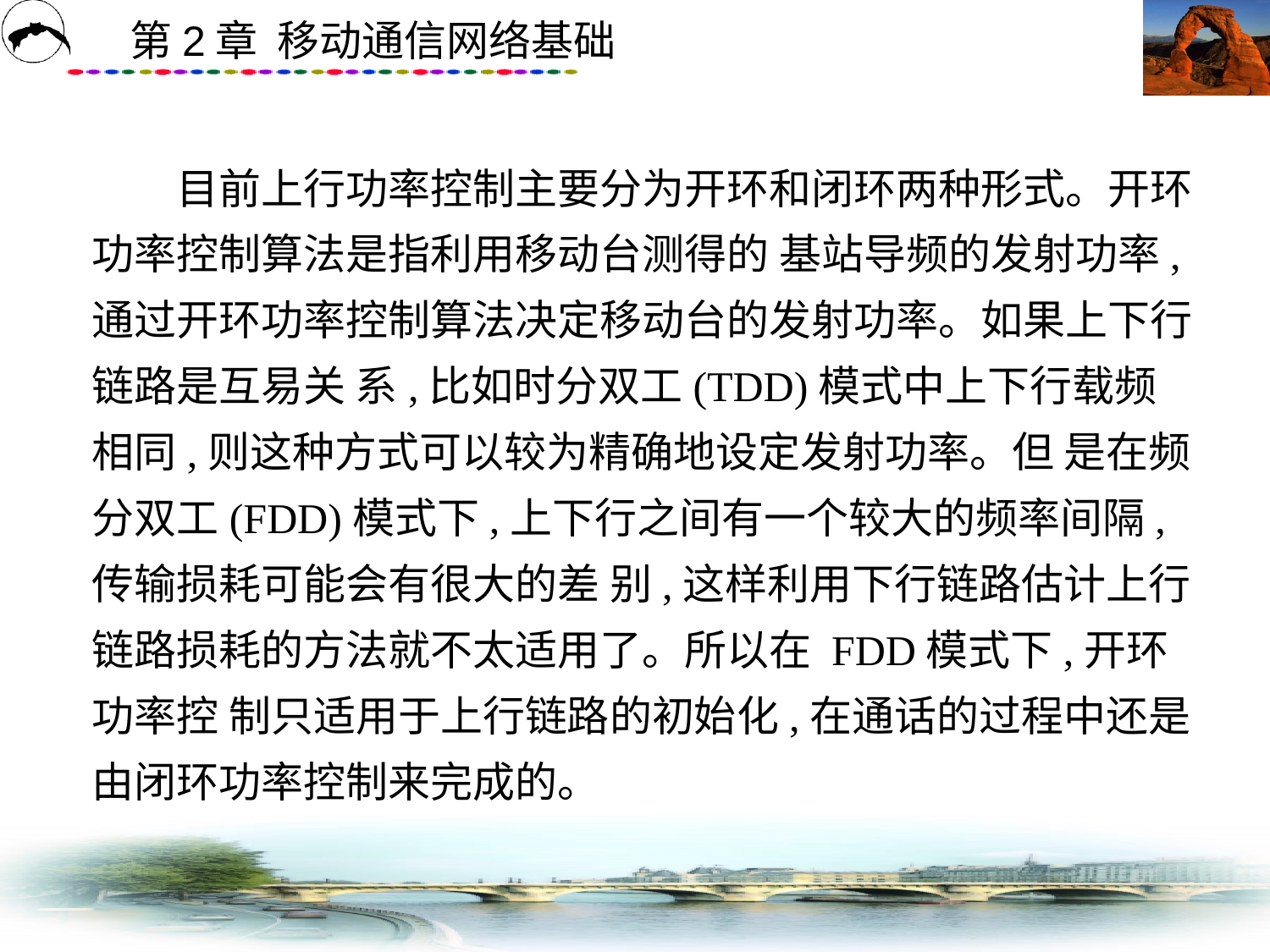

# 目前上行功率控制主要分为开环和闭环两种形式。开环功率控制算法是指利用移动台测得的 基站导频的发射功率,通过开环功率控制算法决定移动台的发射功率。如果上下行链路是互易关 系,比如时分双工(TDD)模式中上下行载频相同,则这种方式可以较为精确地设定发射功率。但 是在频分双工(FDD)模式下,上下行之间有一个较大的频率间隔,传输损耗可能会有很大的差 别,这样利用下行链路估计上行链路损耗的方法就不太适用了。所以在 FDD模式下,开环功率控 制只适用于上行链路的初始化,在通话的过程中还是由闭环功率控制来完成的。